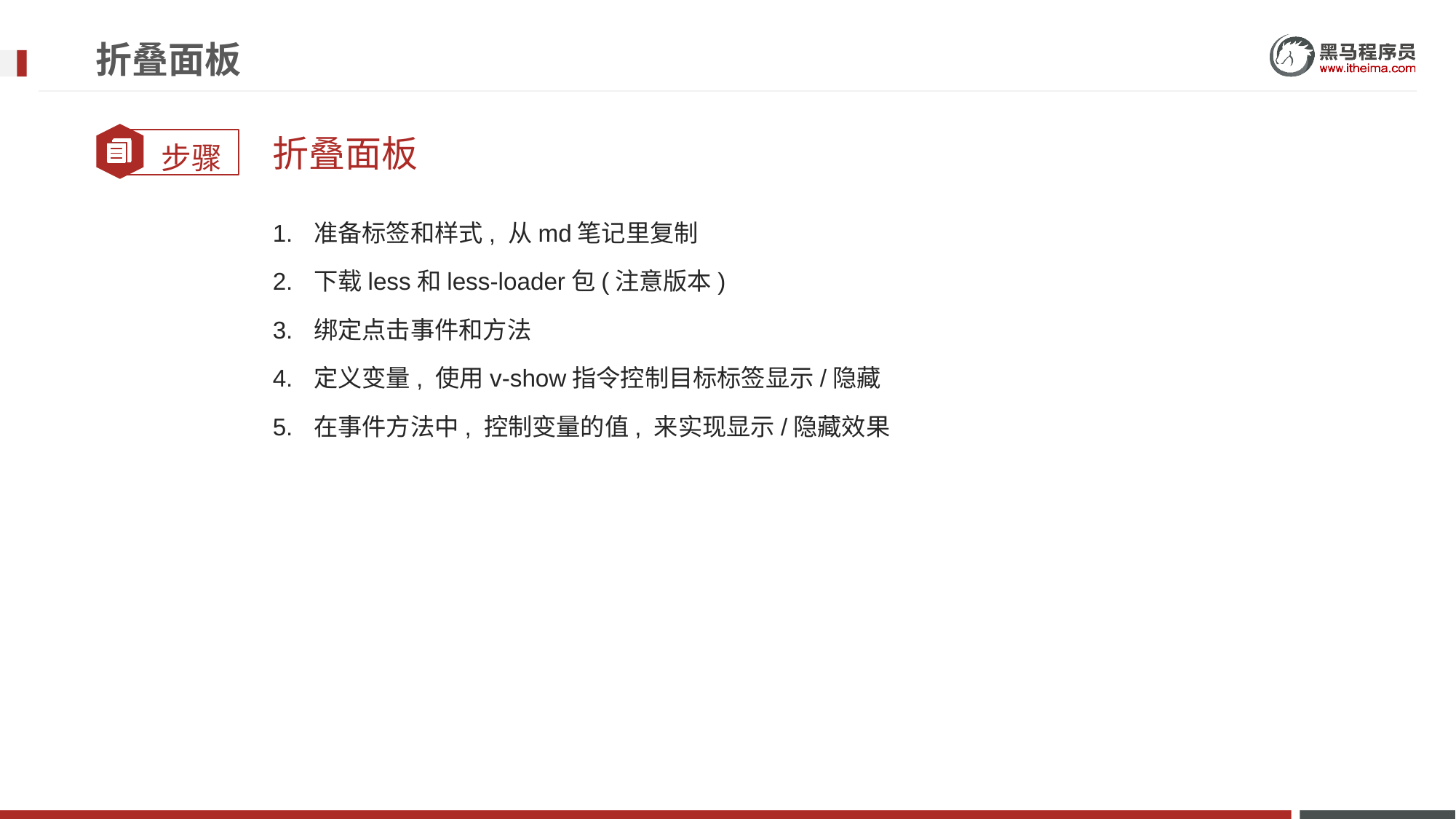

# 折叠面板
折叠面板
准备标签和样式, 从md笔记里复制
下载less和less-loader包(注意版本)
绑定点击事件和方法
定义变量, 使用v-show指令控制目标标签显示/隐藏
在事件方法中, 控制变量的值, 来实现显示/隐藏效果